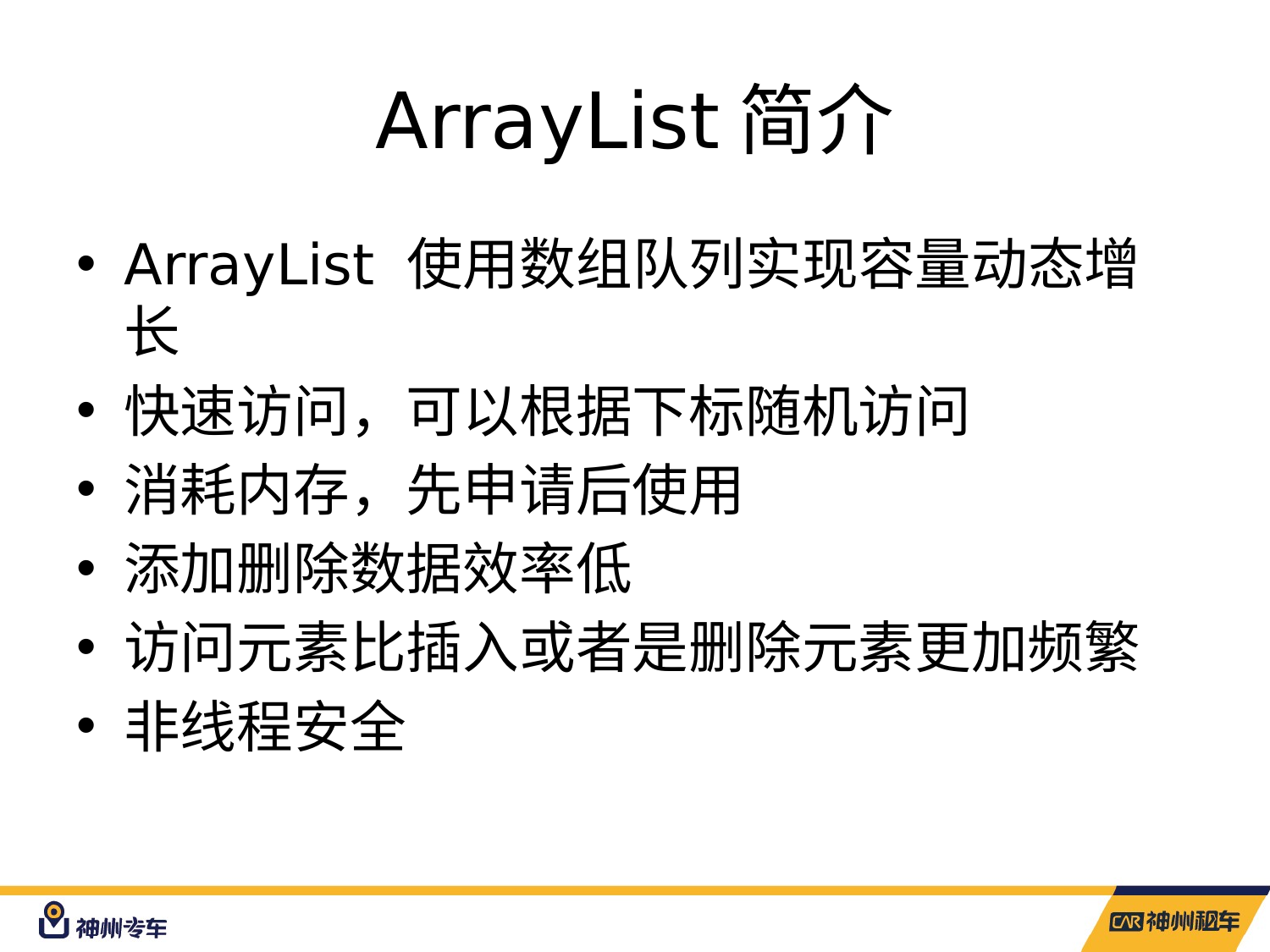

# ArrayList简介
ArrayList 使用数组队列实现容量动态增长
快速访问，可以根据下标随机访问
消耗内存，先申请后使用
添加删除数据效率低
访问元素比插入或者是删除元素更加频繁
非线程安全